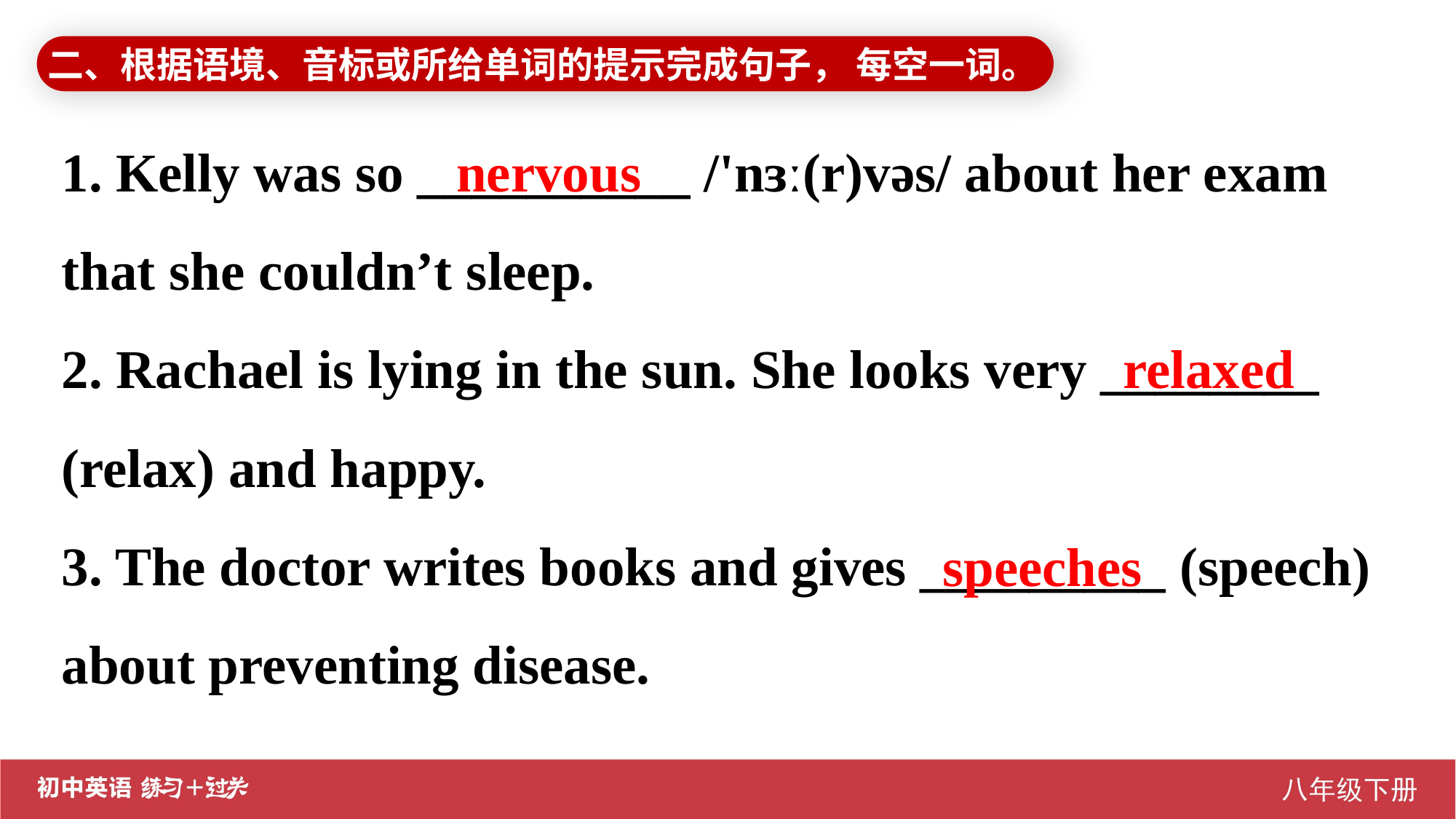

二、根据语境、音标或所给单词的提示完成句子， 每空一词。
1. Kelly was so __________ /'nɜː(r)vəs/ about her exam that she couldn’t sleep.
2. Rachael is lying in the sun. She looks very ________ (relax) and happy.
3. The doctor writes books and gives _________ (speech) about preventing disease.
nervous
 relaxed
 speeches